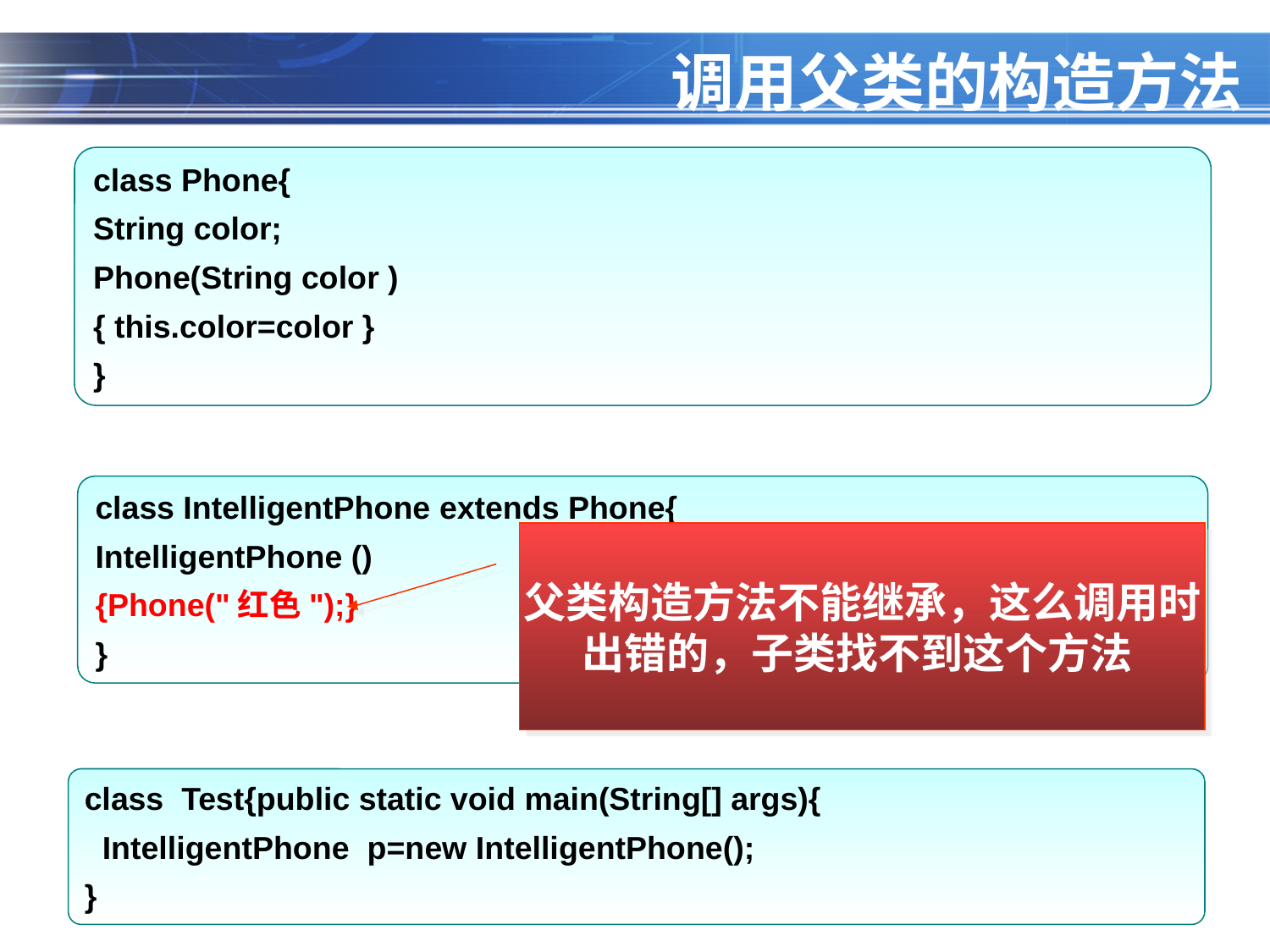

# 调用父类的构造方法
class Phone{
String color;
Phone(String color )
{ this.color=color }
}
class IntelligentPhone extends Phone{
IntelligentPhone ()
{Phone("红色");}
}
父类构造方法不能继承，这么调用时
出错的，子类找不到这个方法
class  Test{public static void main(String[] args){
  IntelligentPhone  p=new IntelligentPhone();
}